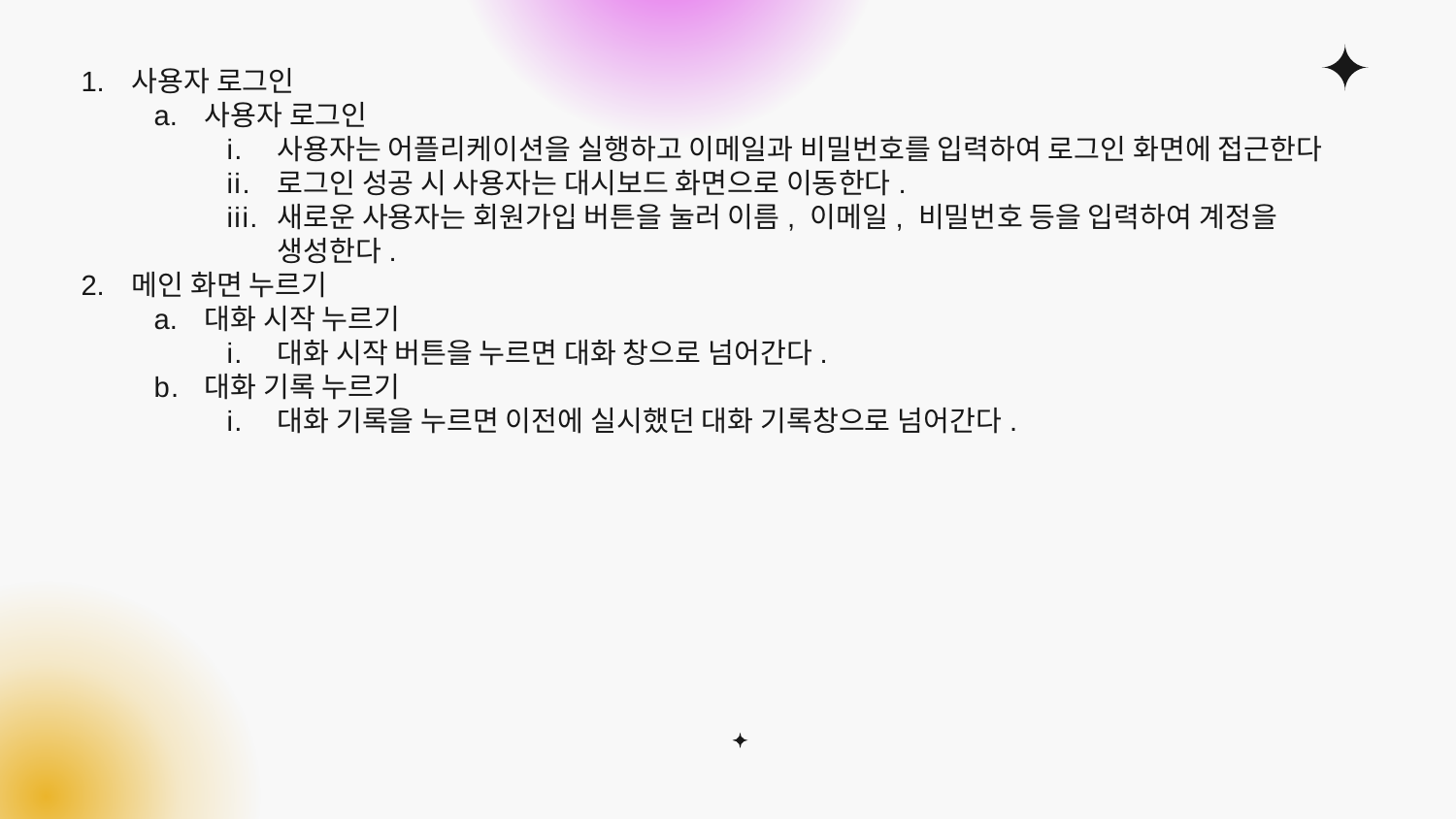

사용자 로그인
사용자 로그인
사용자는 어플리케이션을 실행하고 이메일과 비밀번호를 입력하여 로그인 화면에 접근한다
로그인 성공 시 사용자는 대시보드 화면으로 이동한다.
새로운 사용자는 회원가입 버튼을 눌러 이름, 이메일, 비밀번호 등을 입력하여 계정을 생성한다.
메인 화면 누르기
대화 시작 누르기
대화 시작 버튼을 누르면 대화 창으로 넘어간다.
대화 기록 누르기
대화 기록을 누르면 이전에 실시했던 대화 기록창으로 넘어간다.